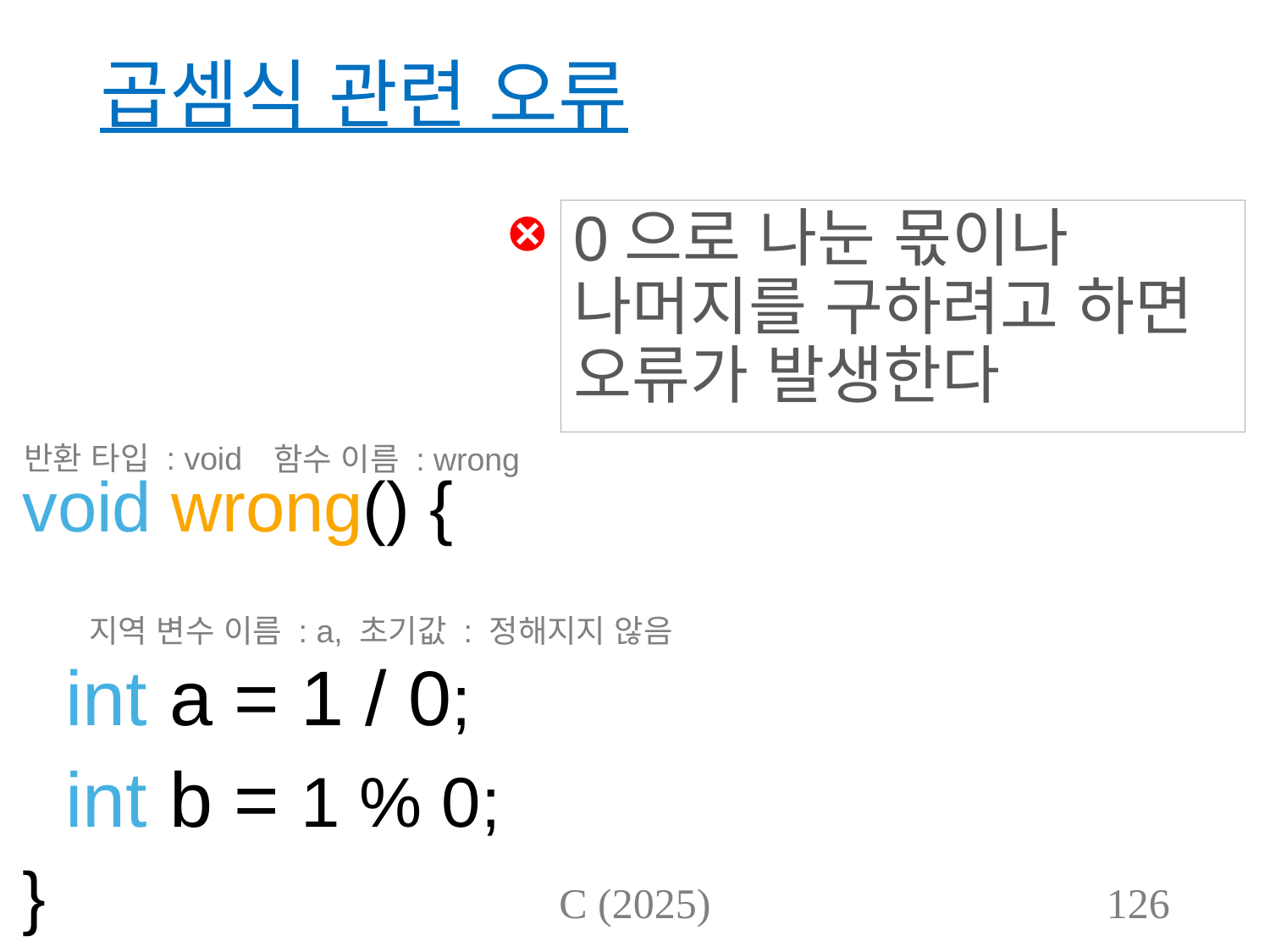

# 곱셈식 관련 오류
0으로 나눈 몫이나 나머지를 구하려고 하면 오류가 발생한다

반환 타입 : void
함수 이름 : wrong
void wrong() {

  int a = 1 / 0;
  int b = 1 % 0;
}
지역 변수 이름 : a, 초기값 : 정해지지 않음
C (2025)
126